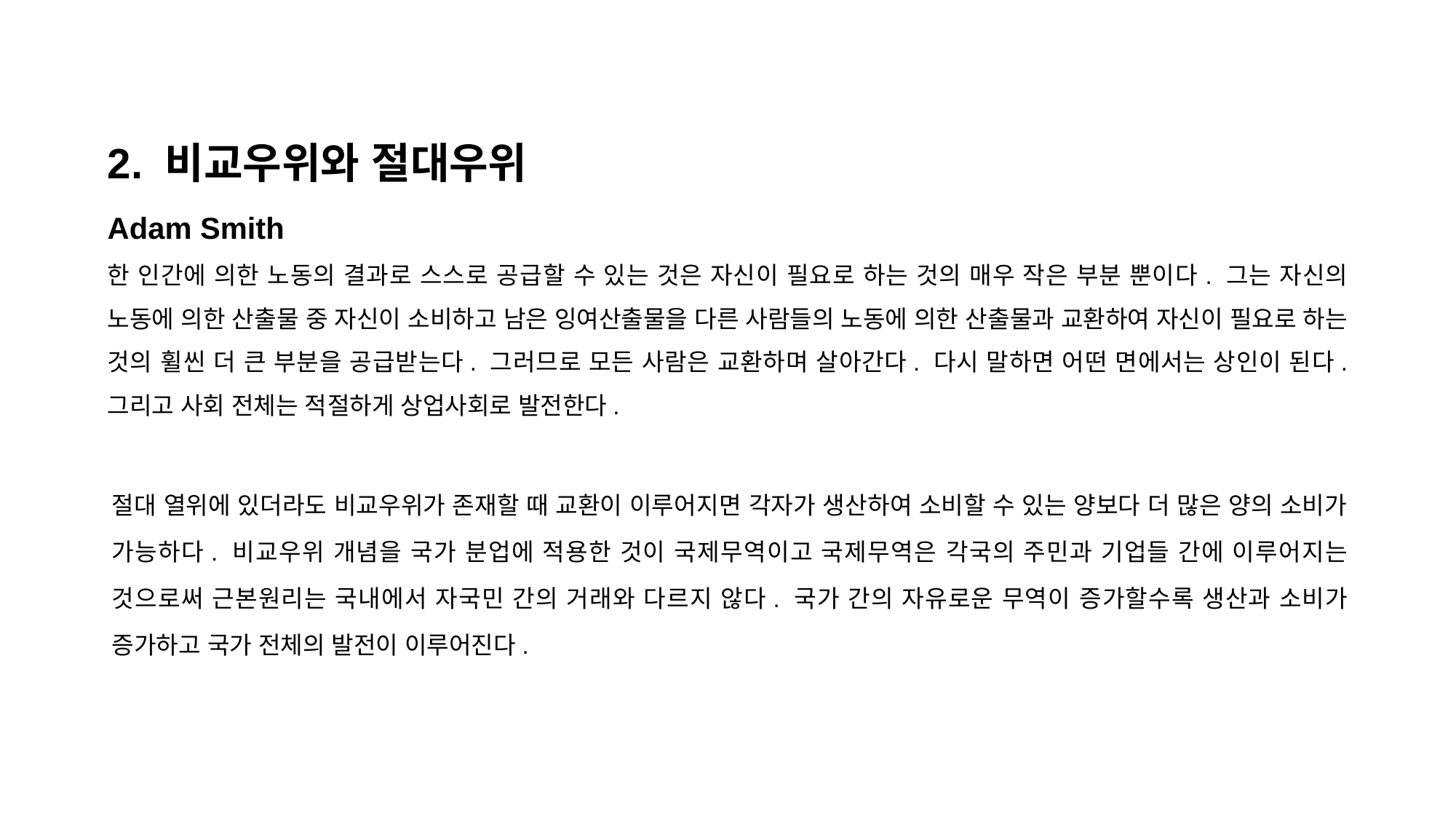

2. 비교우위와 절대우위
Adam Smith
한 인간에 의한 노동의 결과로 스스로 공급할 수 있는 것은 자신이 필요로 하는 것의 매우 작은 부분 뿐이다. 그는 자신의 노동에 의한 산출물 중 자신이 소비하고 남은 잉여산출물을 다른 사람들의 노동에 의한 산출물과 교환하여 자신이 필요로 하는 것의 휠씬 더 큰 부분을 공급받는다. 그러므로 모든 사람은 교환하며 살아간다. 다시 말하면 어떤 면에서는 상인이 된다. 그리고 사회 전체는 적절하게 상업사회로 발전한다.

절대 열위에 있더라도 비교우위가 존재할 때 교환이 이루어지면 각자가 생산하여 소비할 수 있는 양보다 더 많은 양의 소비가 가능하다. 비교우위 개념을 국가 분업에 적용한 것이 국제무역이고 국제무역은 각국의 주민과 기업들 간에 이루어지는 것으로써 근본원리는 국내에서 자국민 간의 거래와 다르지 않다. 국가 간의 자유로운 무역이 증가할수록 생산과 소비가 증가하고 국가 전체의 발전이 이루어진다.